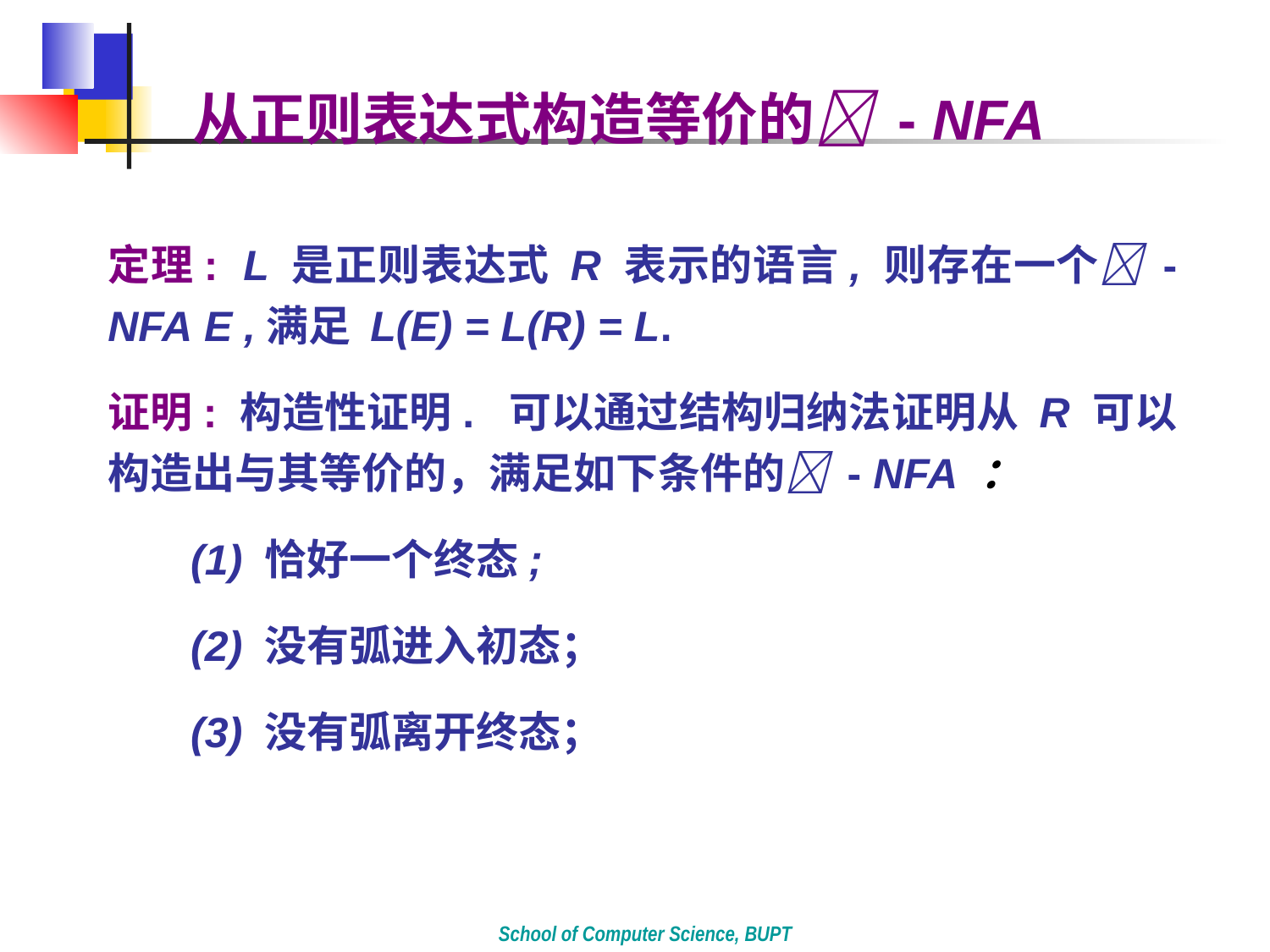

从正则表达式构造等价的ε - NFA
定理:  L 是正则表达式 R 表示的语言, 则存在一个ε - NFA E ,满足 L(E) = L(R) = L.

证明: 构造性证明.  可以通过结构归纳法证明从 R 可以构造出与其等价的，满足如下条件的ε - NFA ：

       (1) 恰好一个终态;

       (2) 没有弧进入初态；

       (3) 没有弧离开终态；

School of Computer Science, BUPT
20